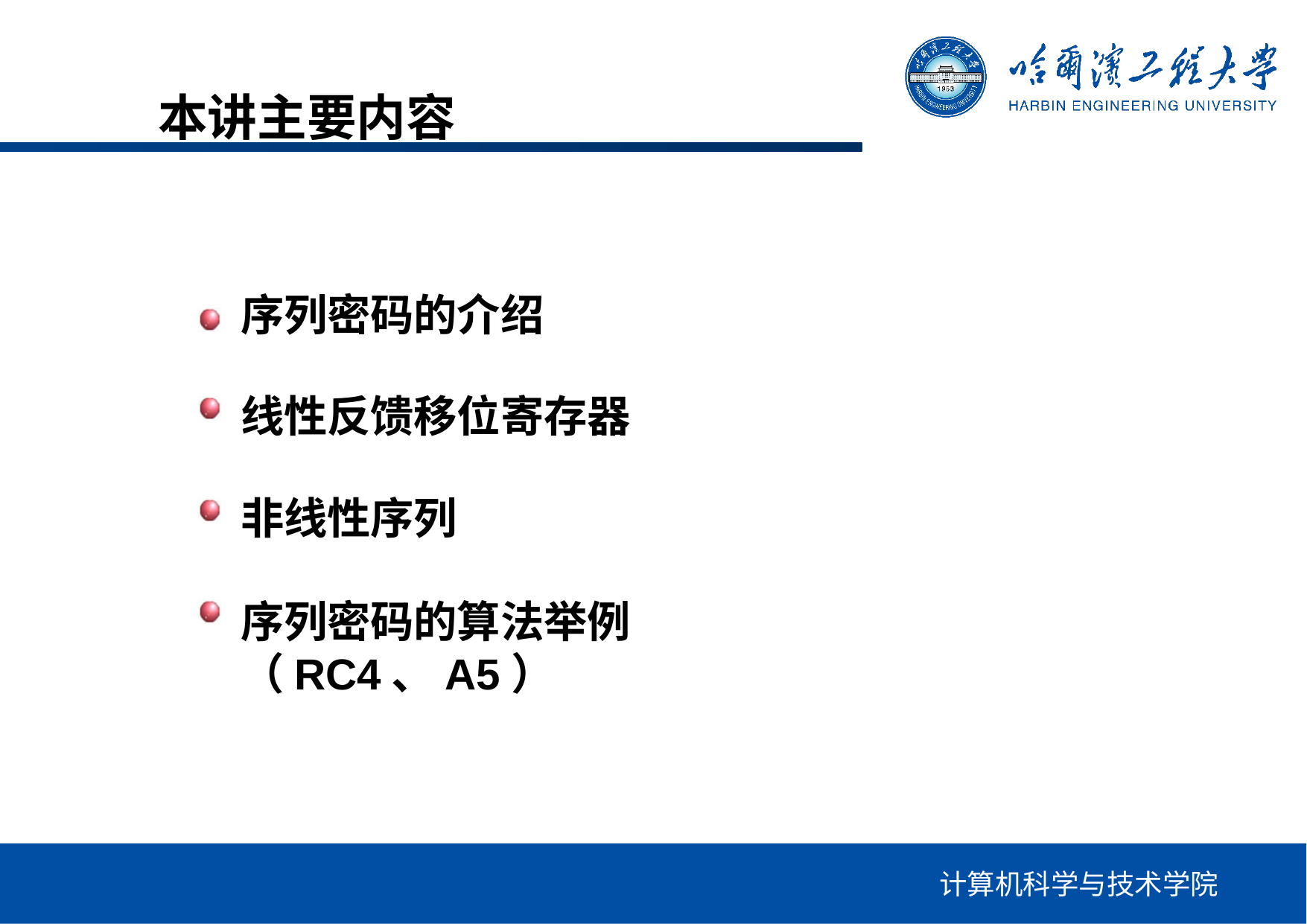

# 本讲主要内容
序列密码的介绍
线性反馈移位寄存器 非线性序列

序列密码的算法举例（RC4、A5）